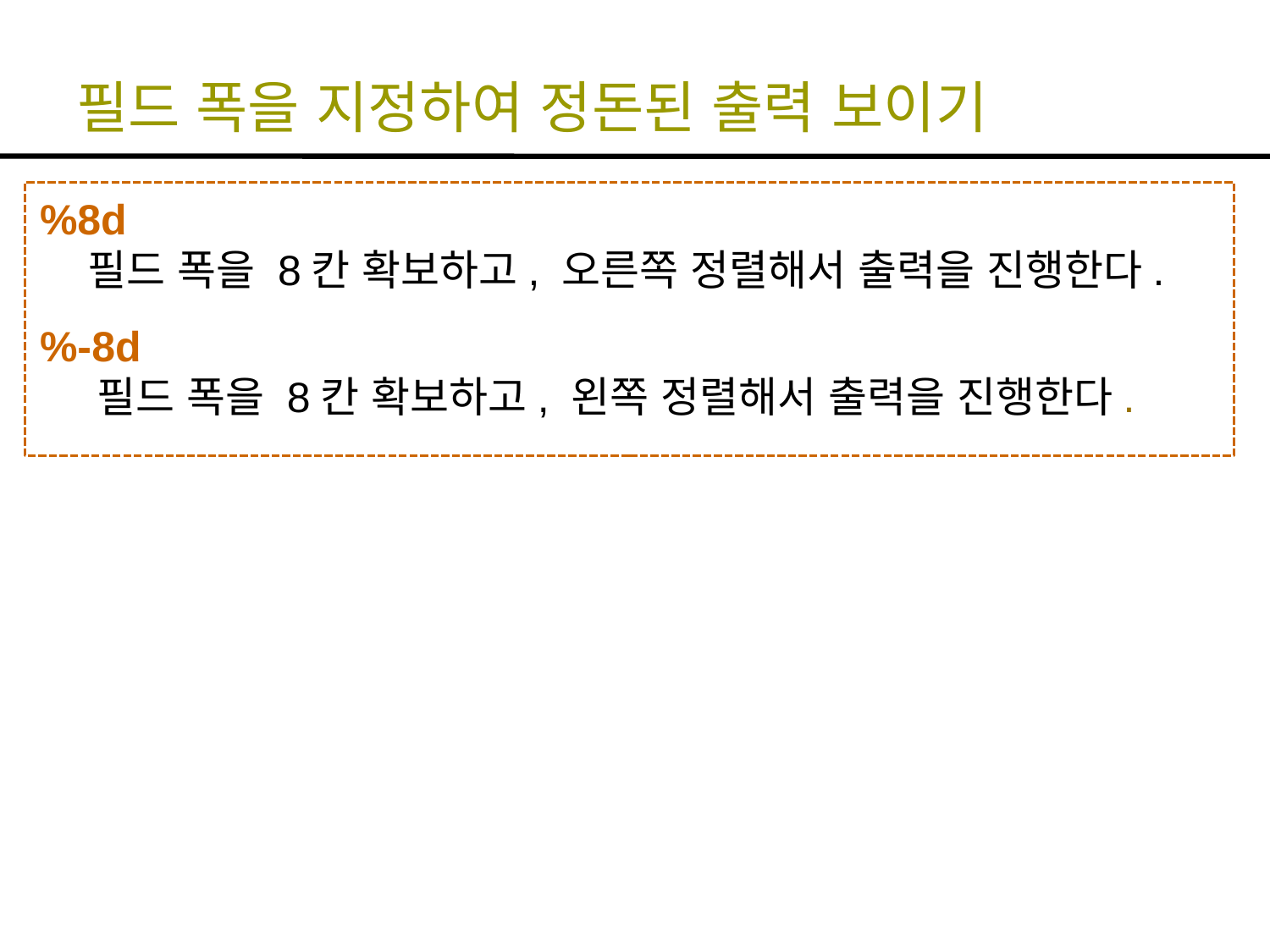

# 필드 폭을 지정하여 정돈된 출력 보이기

%8d
    필드 폭을 8칸 확보하고, 오른쪽 정렬해서 출력을 진행한다.
%-8d
    필드 폭을 8칸 확보하고, 왼쪽 정렬해서 출력을 진행한다.